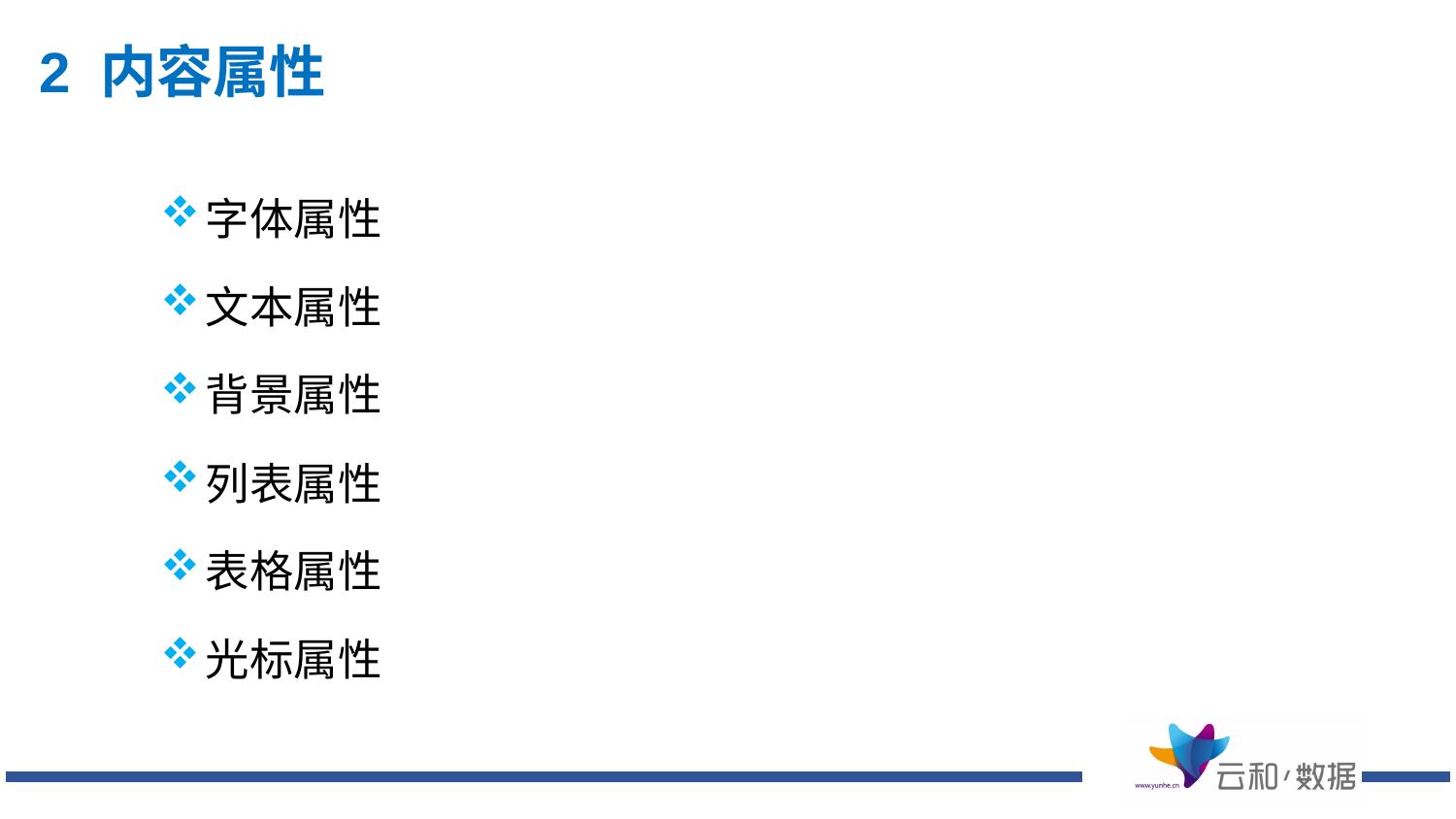

# 2 内容属性
字体属性
文本属性
背景属性
列表属性
表格属性
光标属性

9